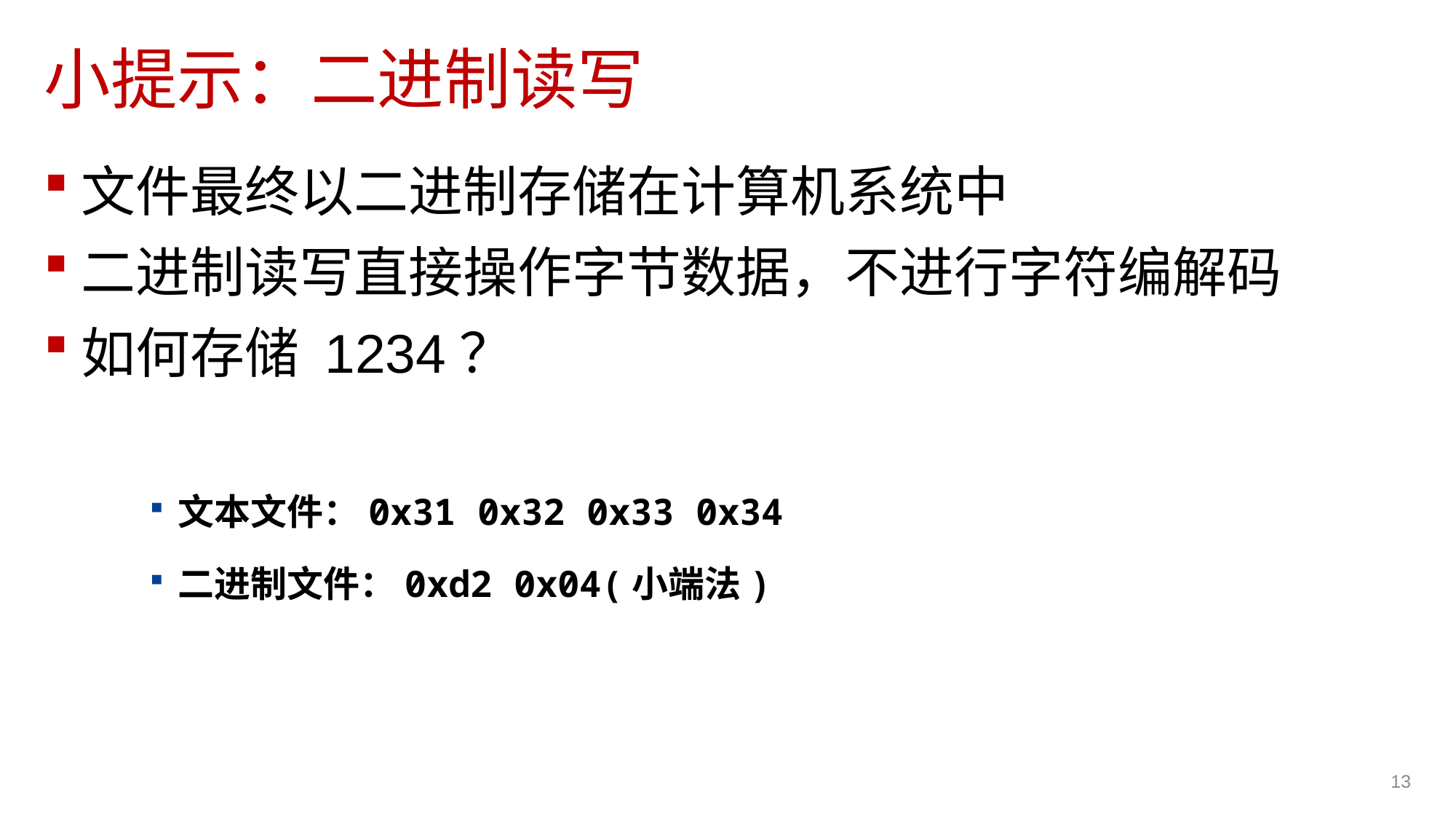

# 小提示：二进制读写
文件最终以二进制存储在计算机系统中
二进制读写直接操作字节数据，不进行字符编解码
如何存储 1234？

文本文件：0x31 0x32 0x33 0x34
二进制文件：0xd2 0x04(小端法)
13